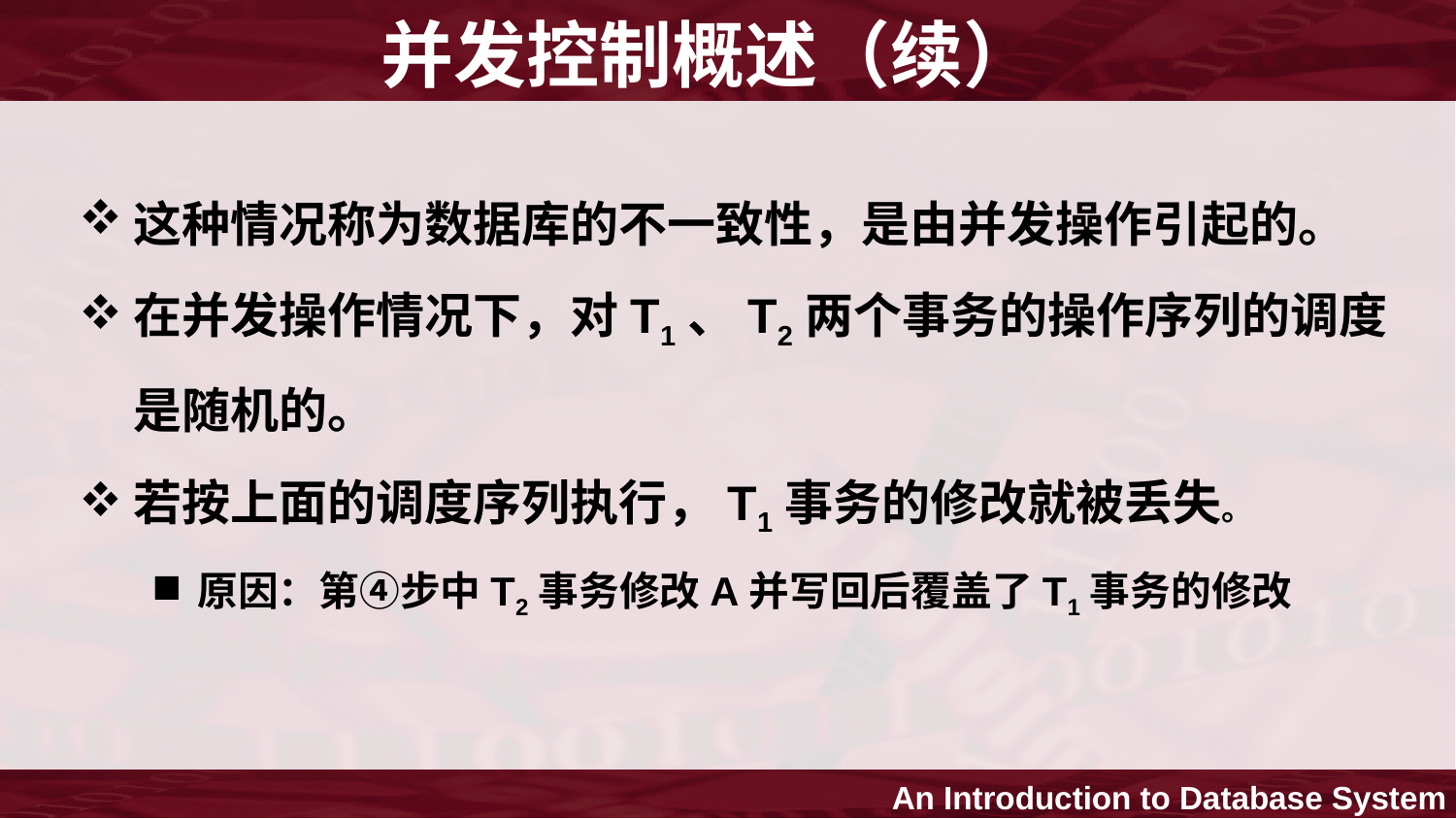

并发控制概述（续）
这种情况称为数据库的不一致性，是由并发操作引起的。
在并发操作情况下，对T1、T2两个事务的操作序列的调度是随机的。
若按上面的调度序列执行，T1事务的修改就被丢失。
原因：第④步中T2事务修改A并写回后覆盖了T1事务的修改